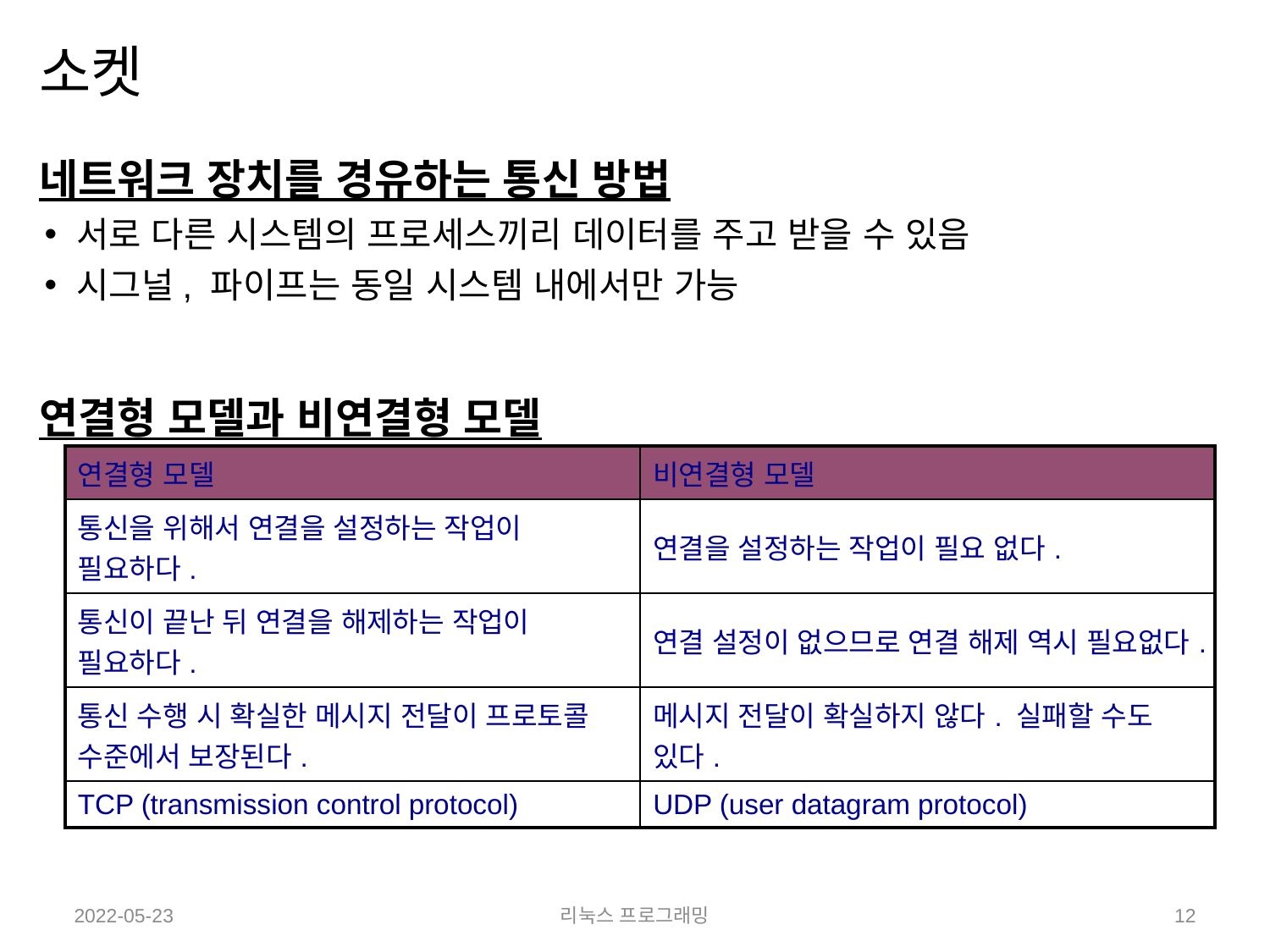

# 소켓
네트워크 장치를 경유하는 통신 방법
서로 다른 시스템의 프로세스끼리 데이터를 주고 받을 수 있음
시그널, 파이프는 동일 시스템 내에서만 가능

연결형 모델과 비연결형 모델

| 연결형 모델 | 비연결형 모델 |
| --- | --- |
| 통신을 위해서 연결을 설정하는 작업이 필요하다. | 연결을 설정하는 작업이 필요 없다. |
| 통신이 끝난 뒤 연결을 해제하는 작업이 필요하다. | 연결 설정이 없으므로 연결 해제 역시 필요없다. |
| 통신 수행 시 확실한 메시지 전달이 프로토콜 수준에서 보장된다. | 메시지 전달이 확실하지 않다. 실패할 수도 있다. |
| TCP (transmission control protocol) | UDP (user datagram protocol) |
2022-05-23
리눅스 프로그래밍
12